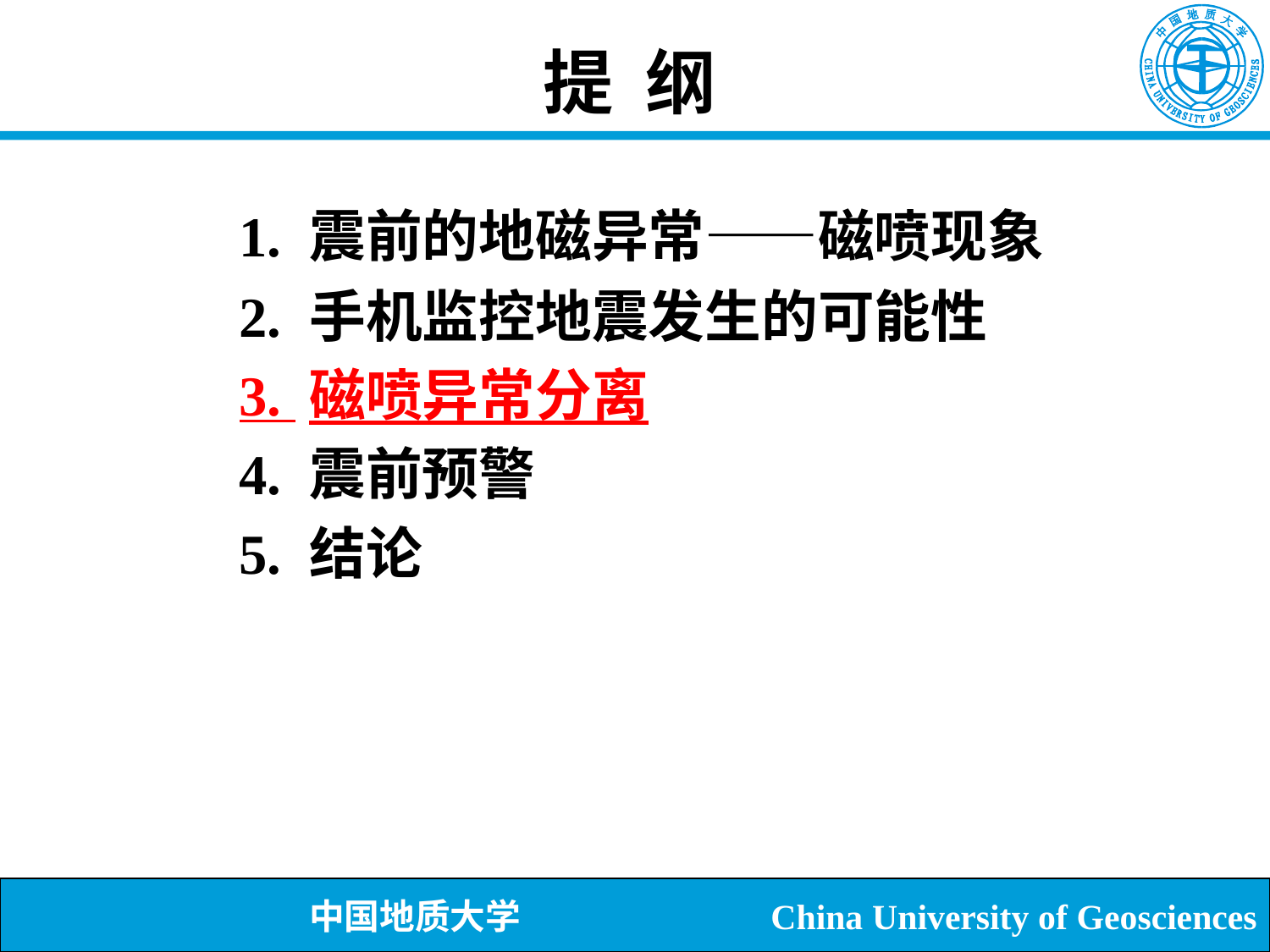

# 提  纲
1. 震前的地磁异常——磁喷现象
2. 手机监控地震发生的可能性
3. 磁喷异常分离
4. 震前预警
5. 结论